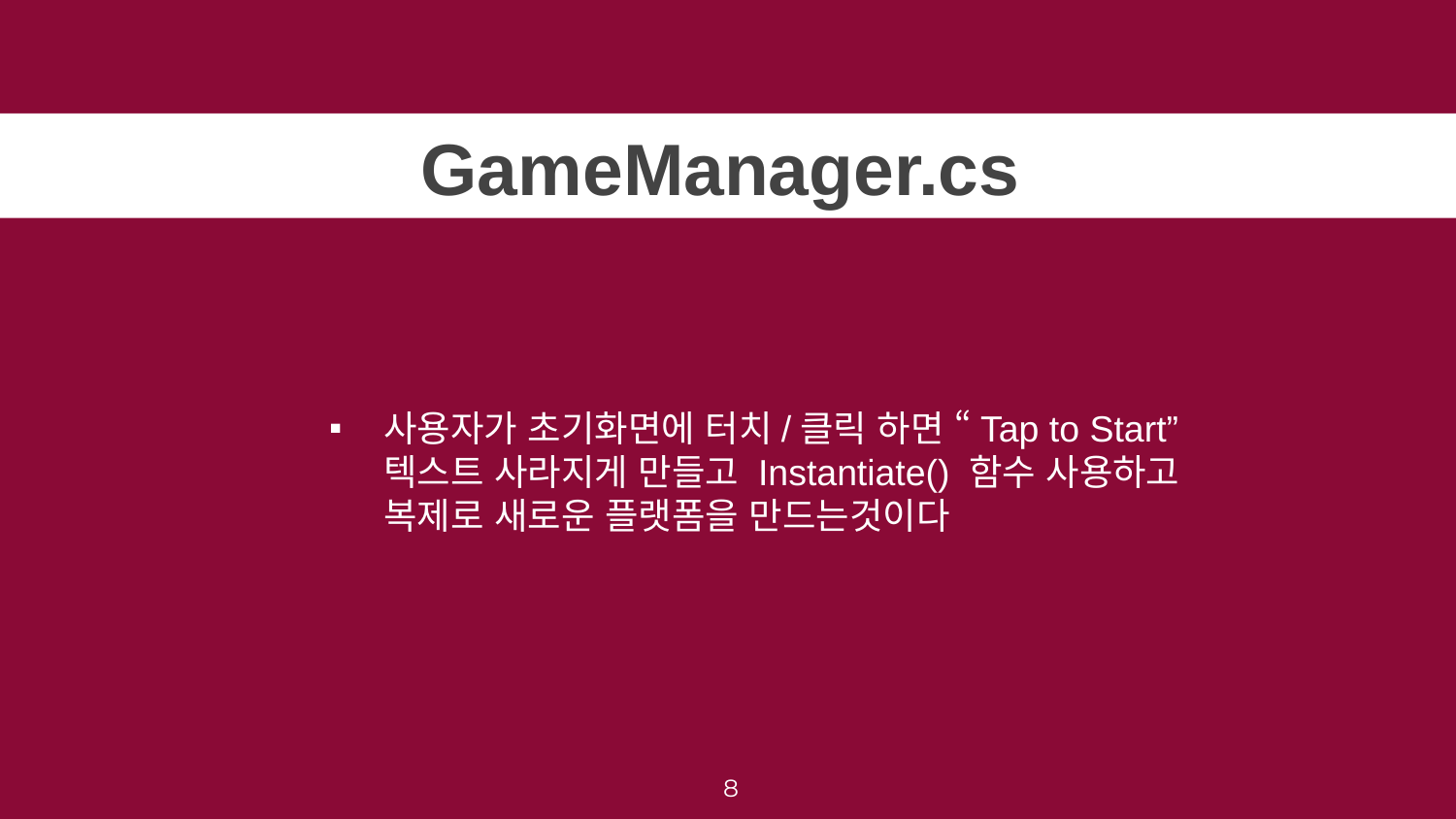

GameManager.cs

사용자가 초기화면에 터치/클릭 하면 “Tap to Start” 텍스트 사라지게 만들고 Instantiate() 함수 사용하고 복제로 새로운 플랫폼을 만드는것이다
8